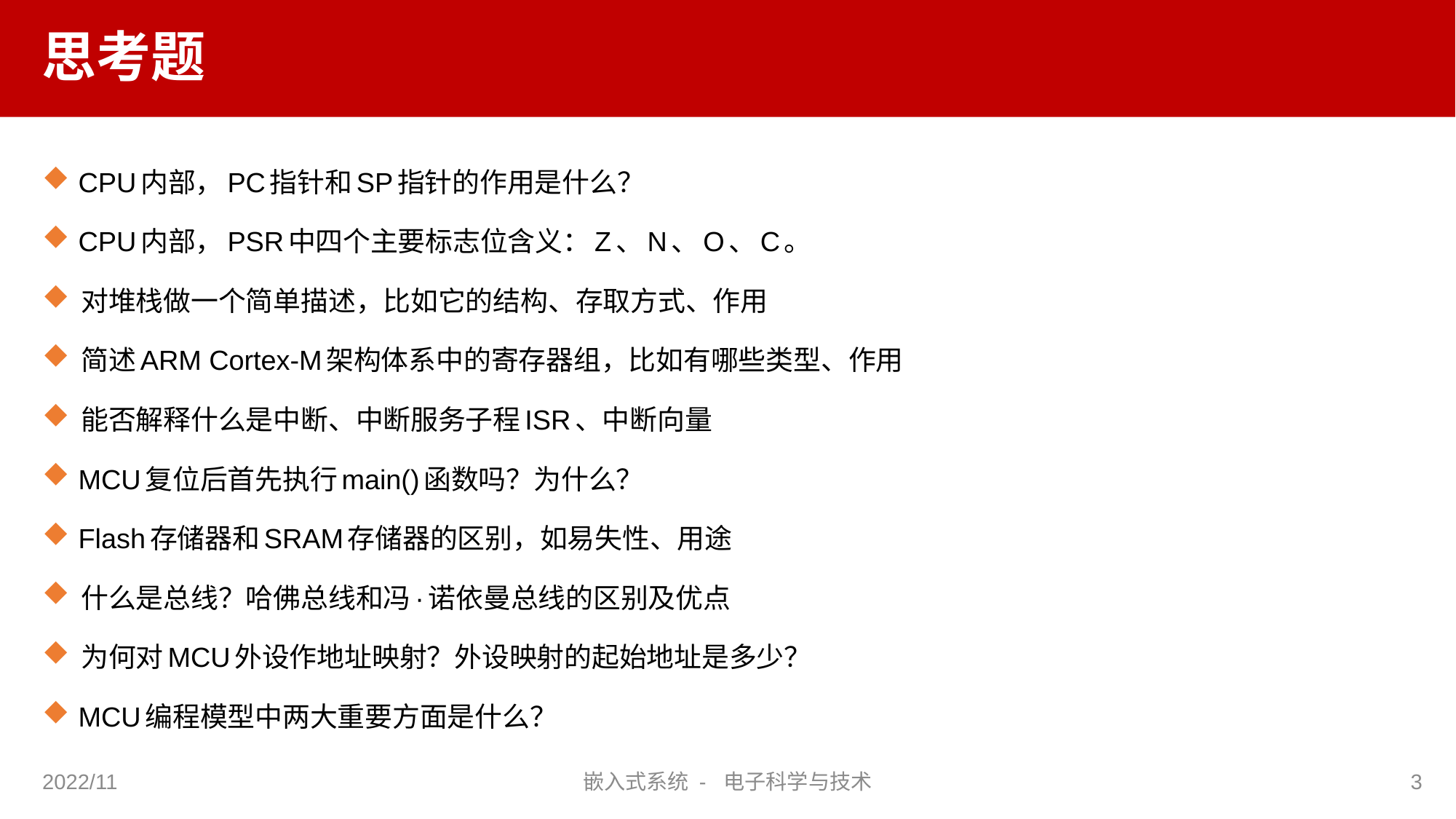

# 思考题
 CPU内部，PC指针和SP指针的作用是什么？
 CPU内部，PSR中四个主要标志位含义：Z、N、O、C。
 对堆栈做一个简单描述，比如它的结构、存取方式、作用
 简述ARM Cortex-M架构体系中的寄存器组，比如有哪些类型、作用
 能否解释什么是中断、中断服务子程ISR、中断向量
 MCU复位后首先执行main()函数吗？为什么？
 Flash存储器和SRAM存储器的区别，如易失性、用途
 什么是总线？哈佛总线和冯·诺依曼总线的区别及优点
 为何对MCU外设作地址映射？外设映射的起始地址是多少？
 MCU编程模型中两大重要方面是什么？
2022/11
嵌入式系统 -  电子科学与技术
3